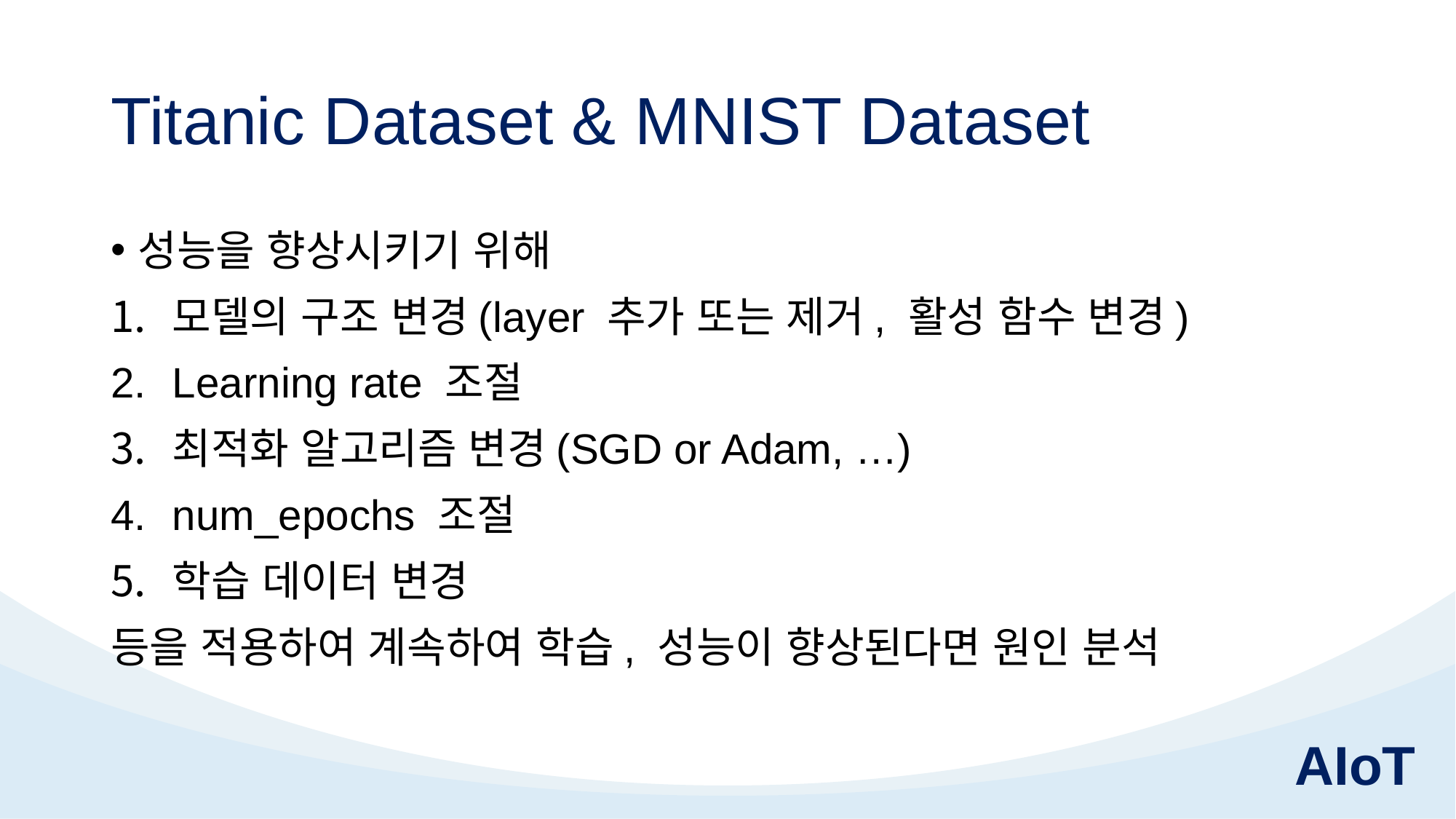

# Titanic Dataset & MNIST Dataset
성능을 향상시키기 위해
모델의 구조 변경(layer 추가 또는 제거, 활성 함수 변경)
Learning rate 조절
최적화 알고리즘 변경(SGD or Adam, …)
num_epochs 조절
학습 데이터 변경
등을 적용하여 계속하여 학습, 성능이 향상된다면 원인 분석